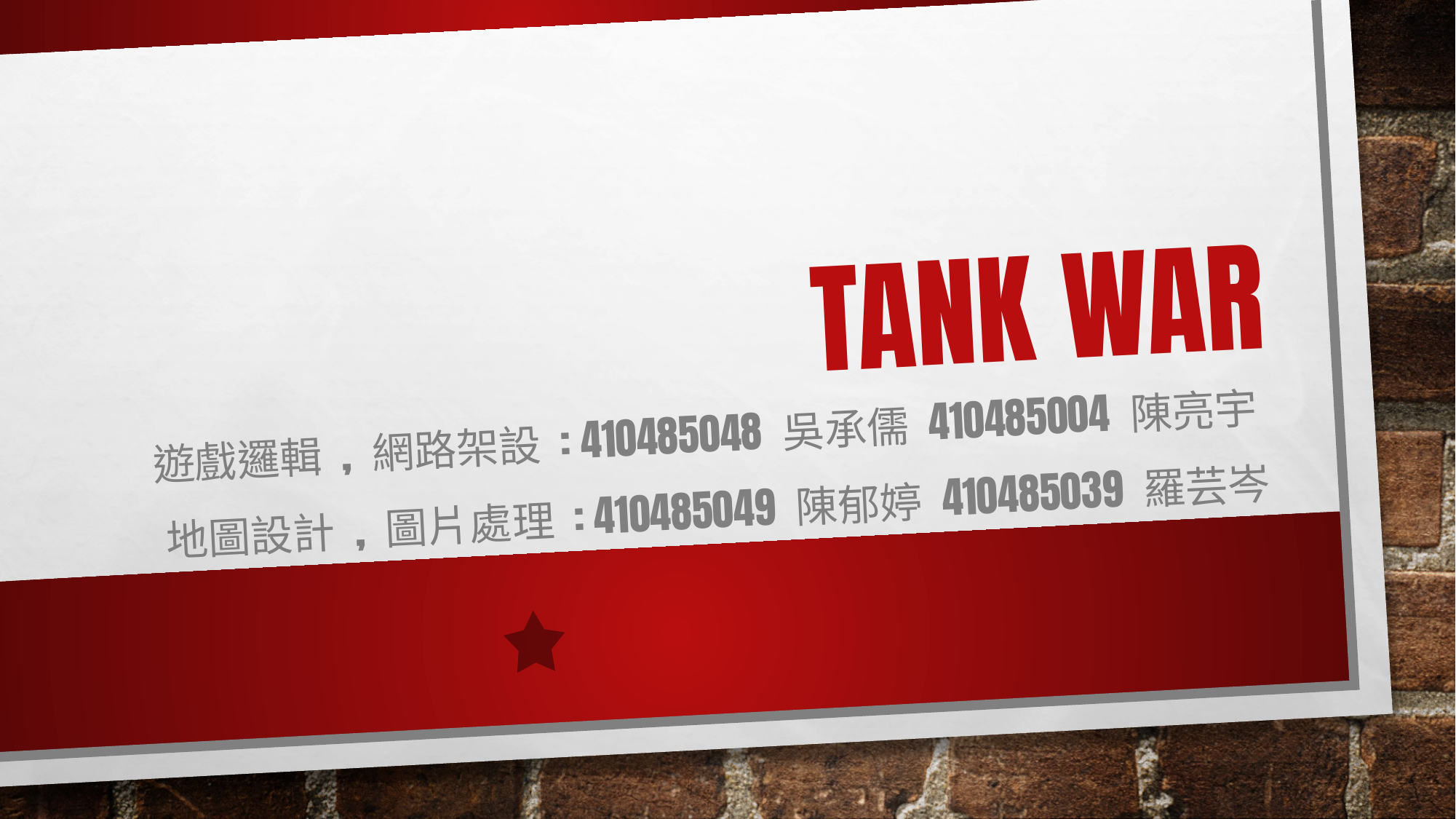

# Tank War
遊戲邏輯 , 網路架設 : 410485048 吳承儒 410485004 陳亮宇
地圖設計 , 圖片處理 : 410485049 陳郁婷 410485039 羅芸岑